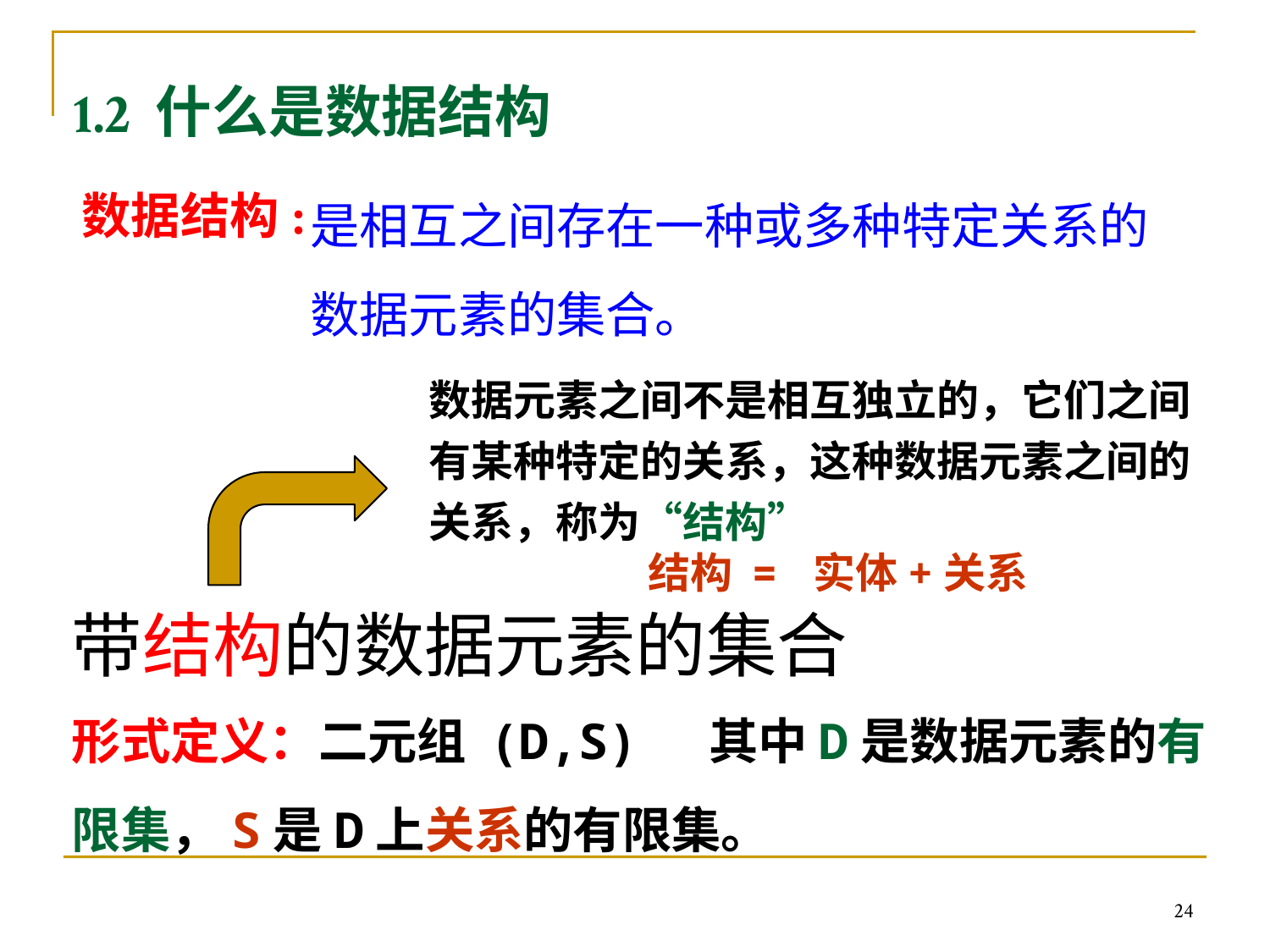

# 1.2 什么是数据结构
是相互之间存在一种或多种特定关系的数据元素的集合。
数据结构:
数据元素之间不是相互独立的，它们之间有某种特定的关系，这种数据元素之间的关系，称为“结构”
 结构 = 实体+关系

带结构的数据元素的集合
形式定义：二元组 (D,S)  其中D是数据元素的有限集，S是D上关系的有限集。
24